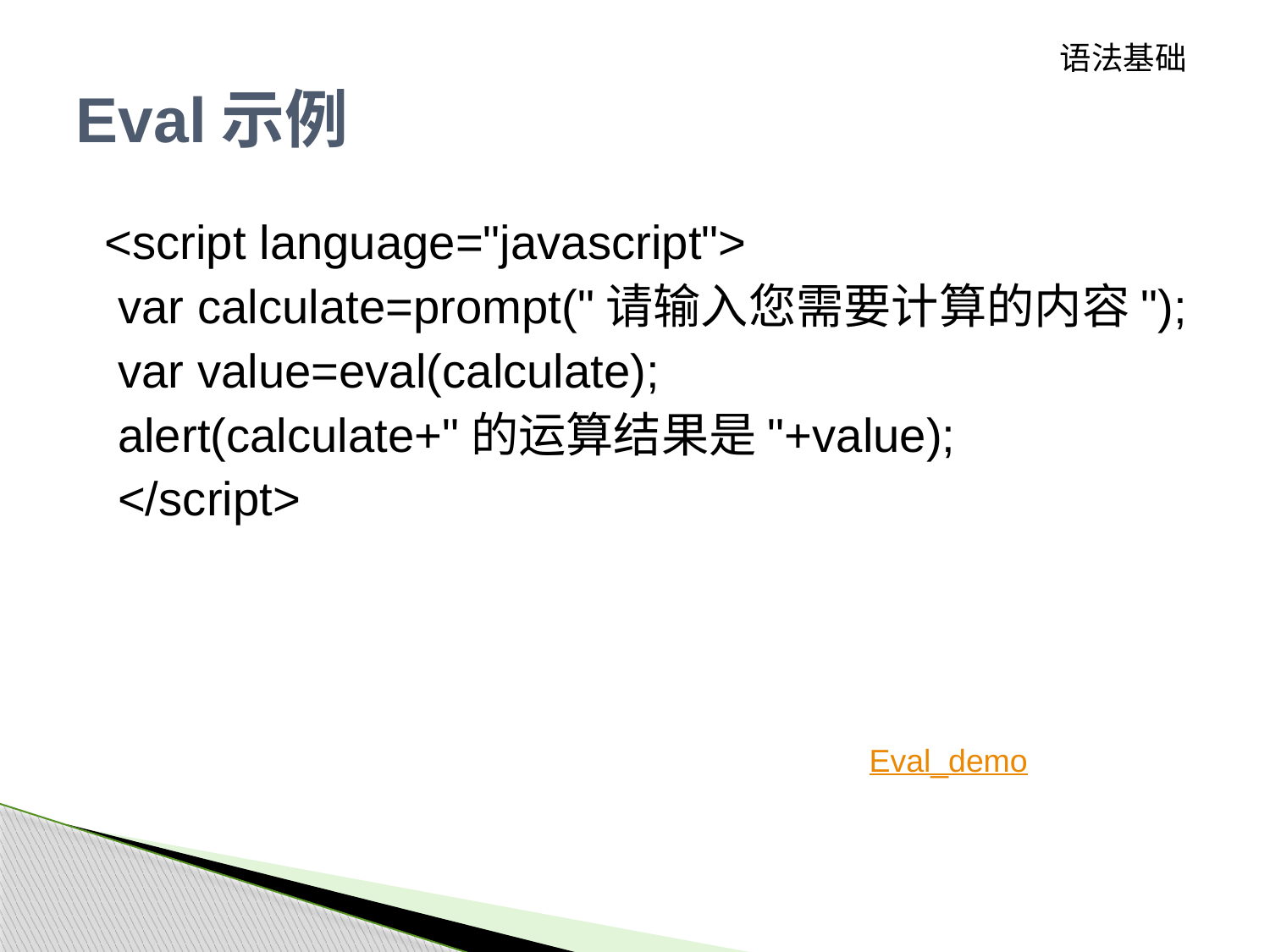

语法基础
# Eval示例
 <script language="javascript">
  var calculate=prompt("请输入您需要计算的内容");
  var value=eval(calculate);
  alert(calculate+"的运算结果是"+value);
  </script>
Eval_demo